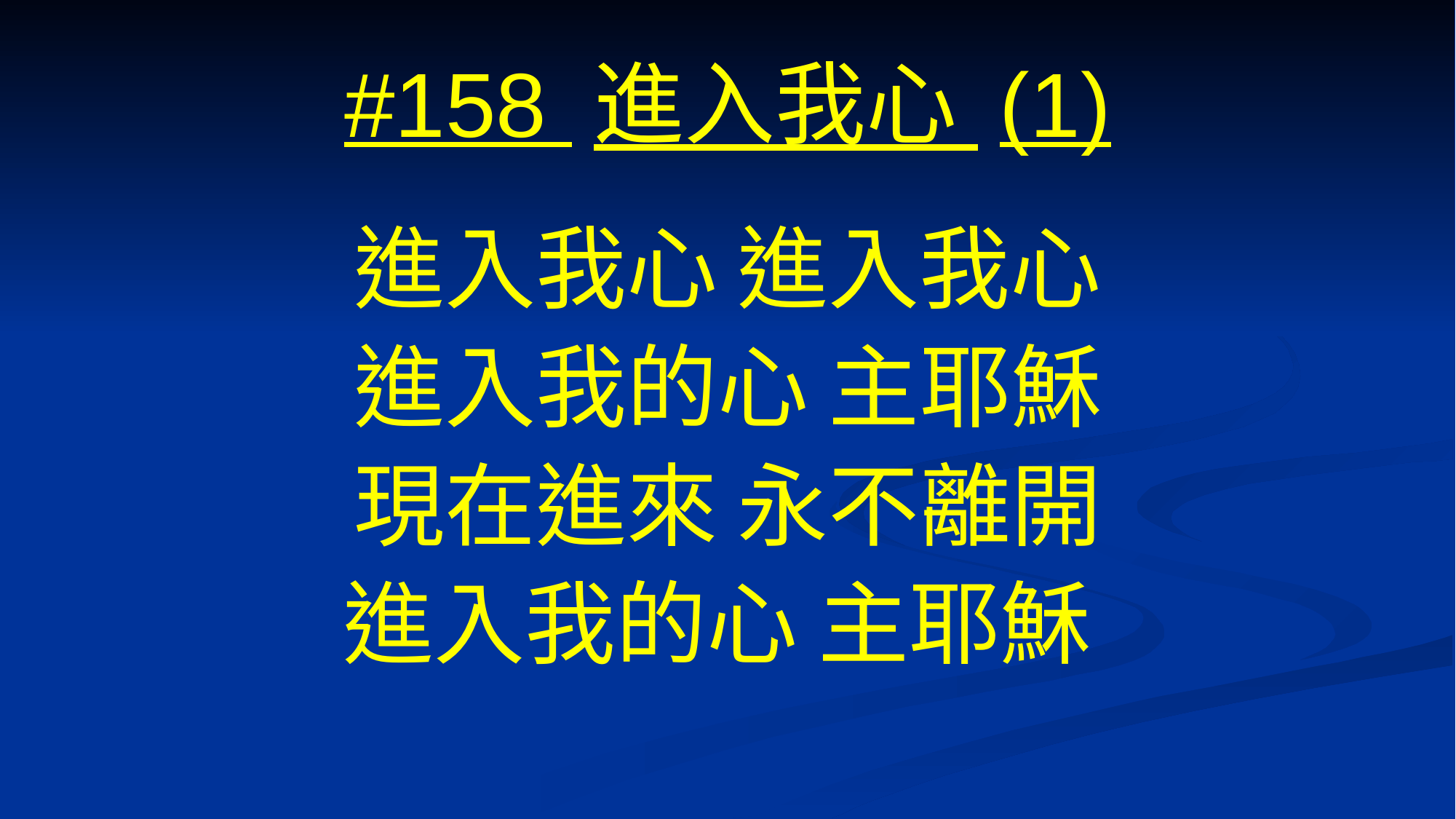

# #158 進入我心 (1)
進入我心 進入我心
進入我的心 主耶穌
現在進來 永不離開
進入我的心 主耶穌